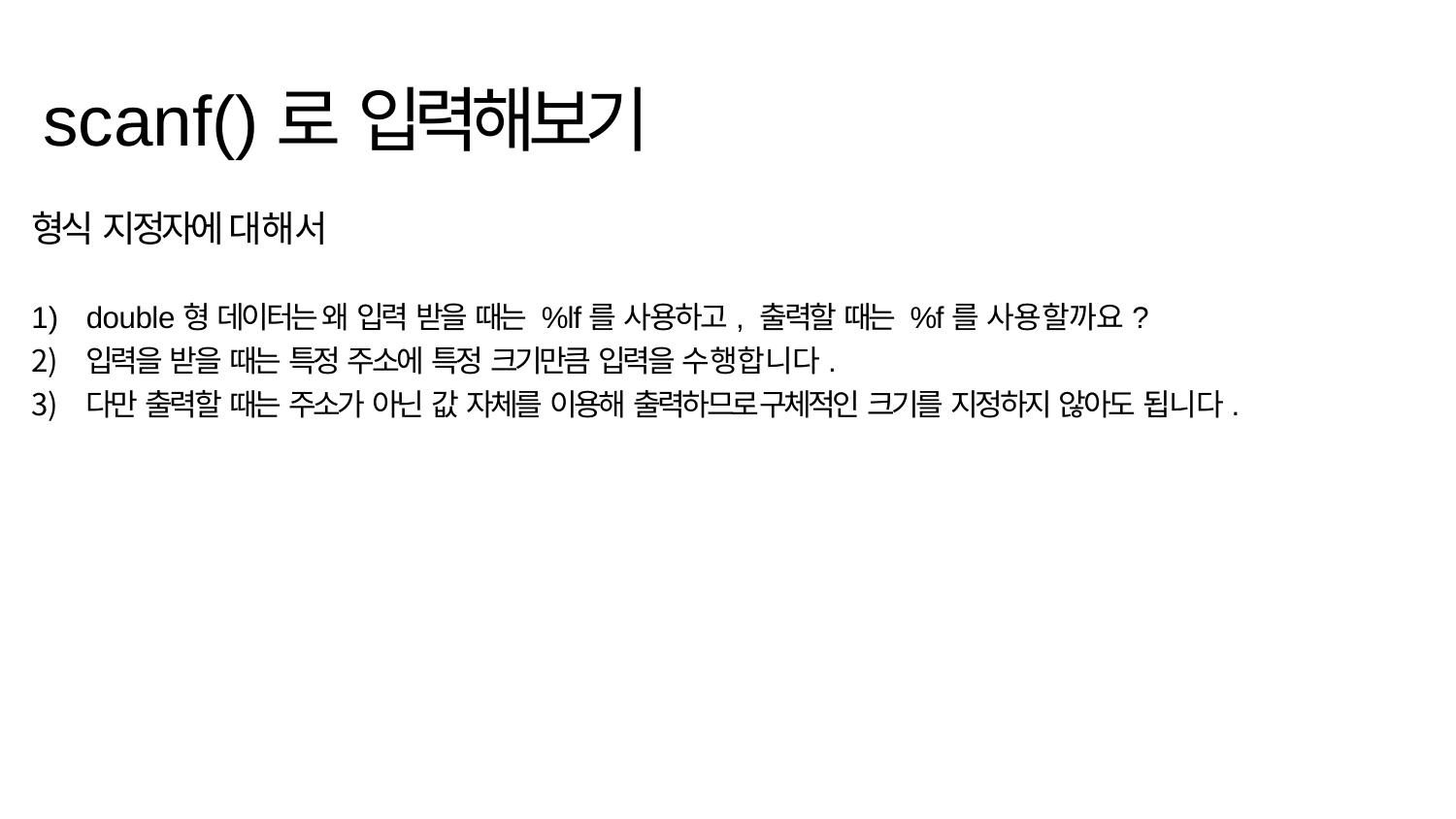

# scanf()로 입력해보기
형식 지정자에 대해서

double형 데이터는 왜 입력 받을 때는 %lf를 사용하고, 출력할 때는 %f를 사용할까요?
입력을 받을 때는 특정 주소에 특정 크기만큼 입력을 수행합니다.
다만 출력할 때는 주소가 아닌 값 자체를 이용해 출력하므로 구체적인 크기를 지정하지 않아도 됩니다.